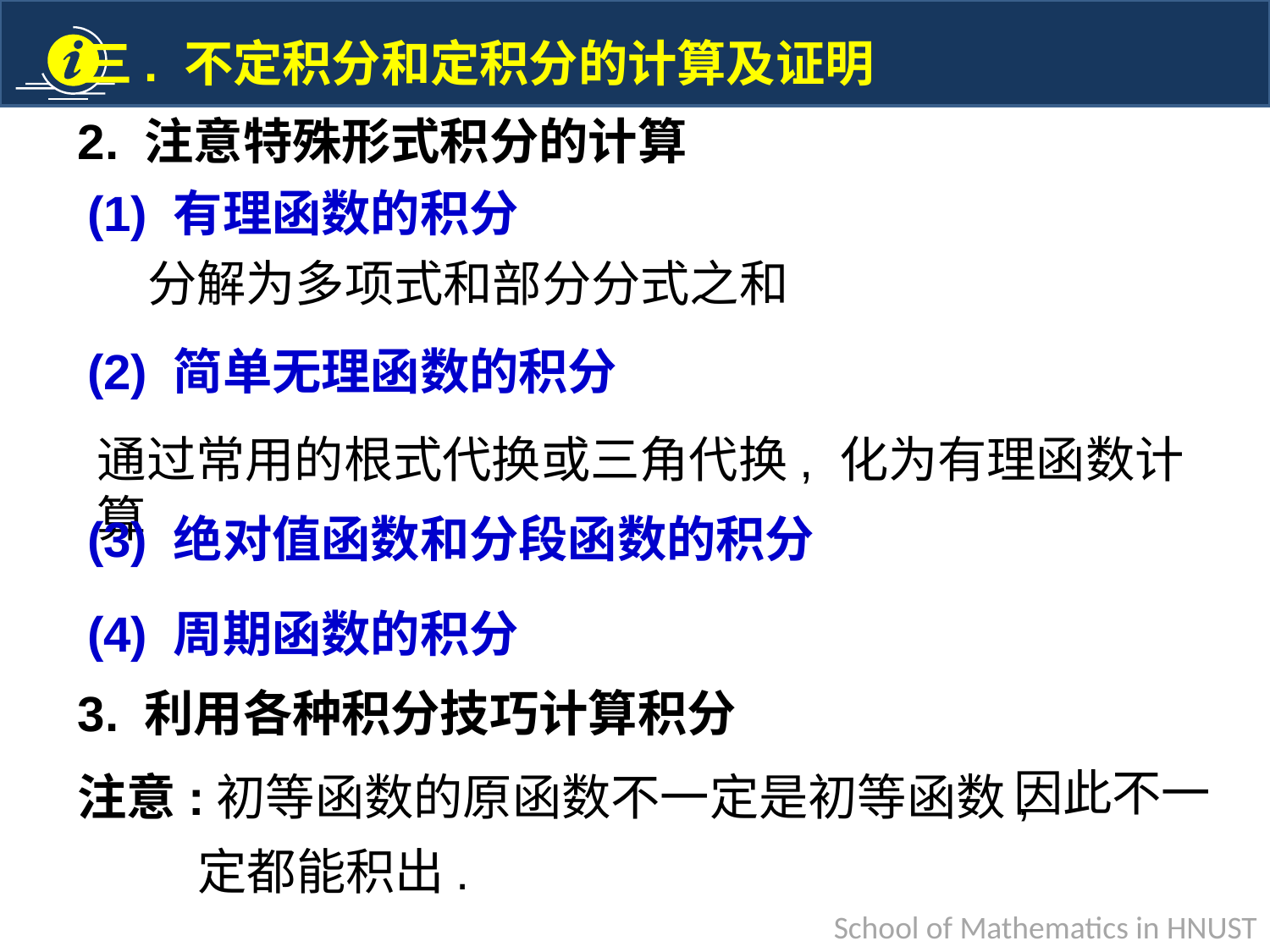

2. 注意特殊形式积分的计算
(1) 有理函数的积分
分解为多项式和部分分式之和
(2) 简单无理函数的积分
通过常用的根式代换或三角代换, 化为有理函数计算
(3) 绝对值函数和分段函数的积分
(4) 周期函数的积分
3. 利用各种积分技巧计算积分
因此不一
注意:初等函数的原函数不一定是初等函数,
定都能积出.